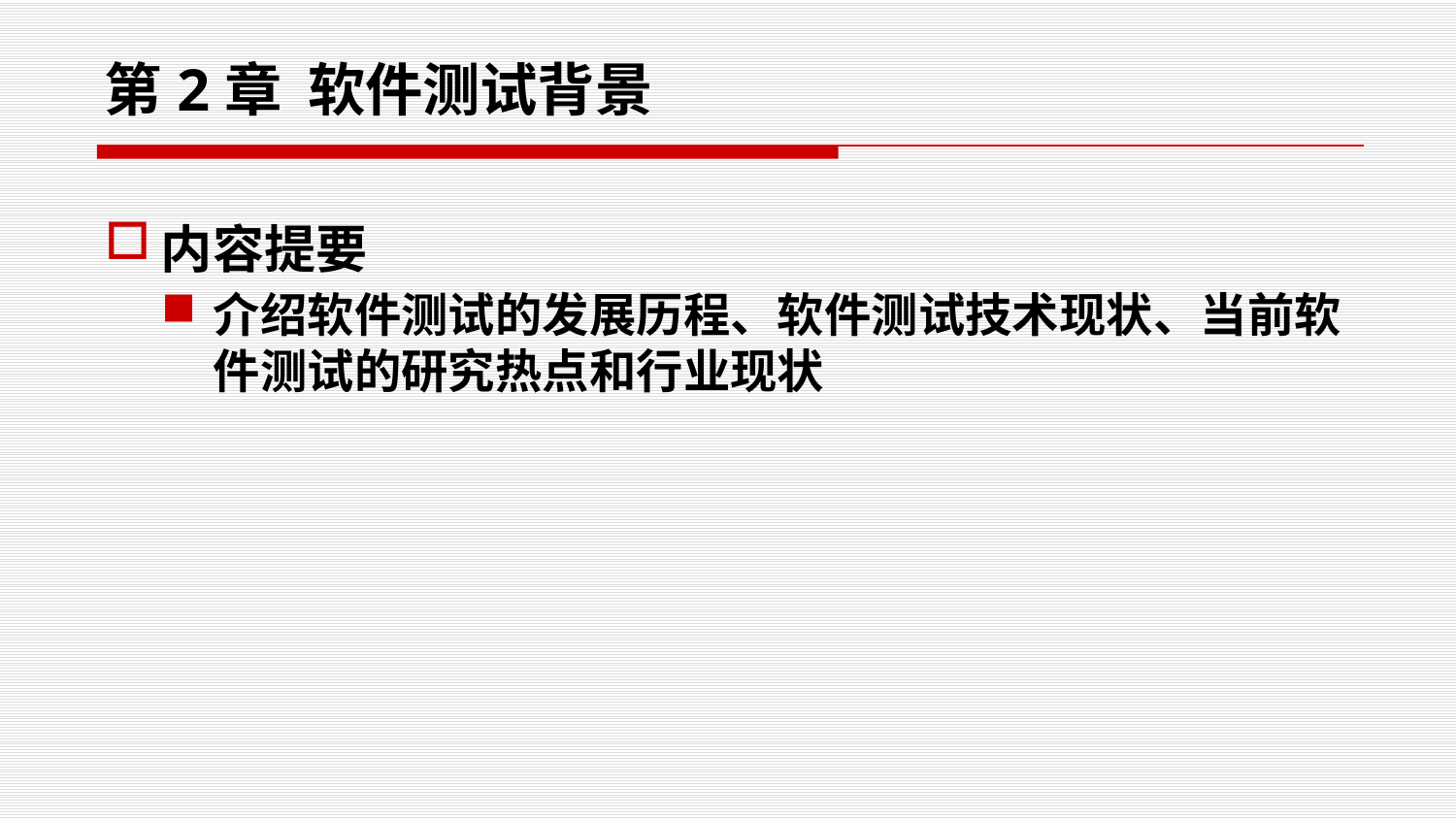

# 第2章  软件测试背景
内容提要
介绍软件测试的发展历程、软件测试技术现状、当前软件测试的研究热点和行业现状